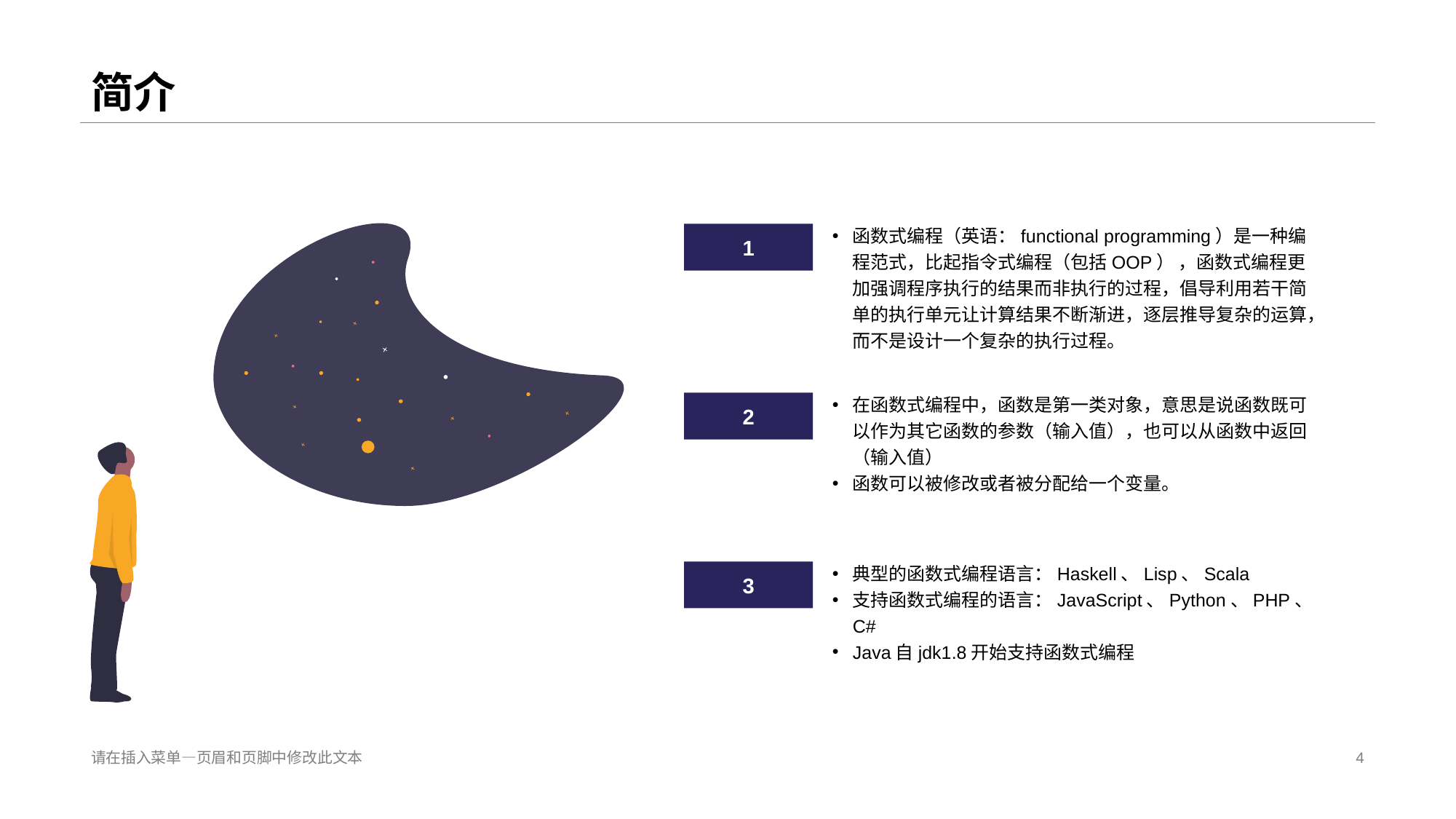

# 简介

函数式编程（英语：functional programming）是一种编程范式，比起指令式编程（包括OOP） ，函数式编程更加强调程序执行的结果而非执行的过程，倡导利用若干简单的执行单元让计算结果不断渐进，逐层推导复杂的运算，而不是设计一个复杂的执行过程。
1
在函数式编程中，函数是第一类对象，意思是说函数既可以作为其它函数的参数（输入值），也可以从函数中返回（输入值）
函数可以被修改或者被分配给一个变量。

2
典型的函数式编程语言：Haskell、Lisp、Scala
支持函数式编程的语言：JavaScript、Python、PHP、C#
Java自jdk1.8开始支持函数式编程

3
请在插入菜单—页眉和页脚中修改此文本
4